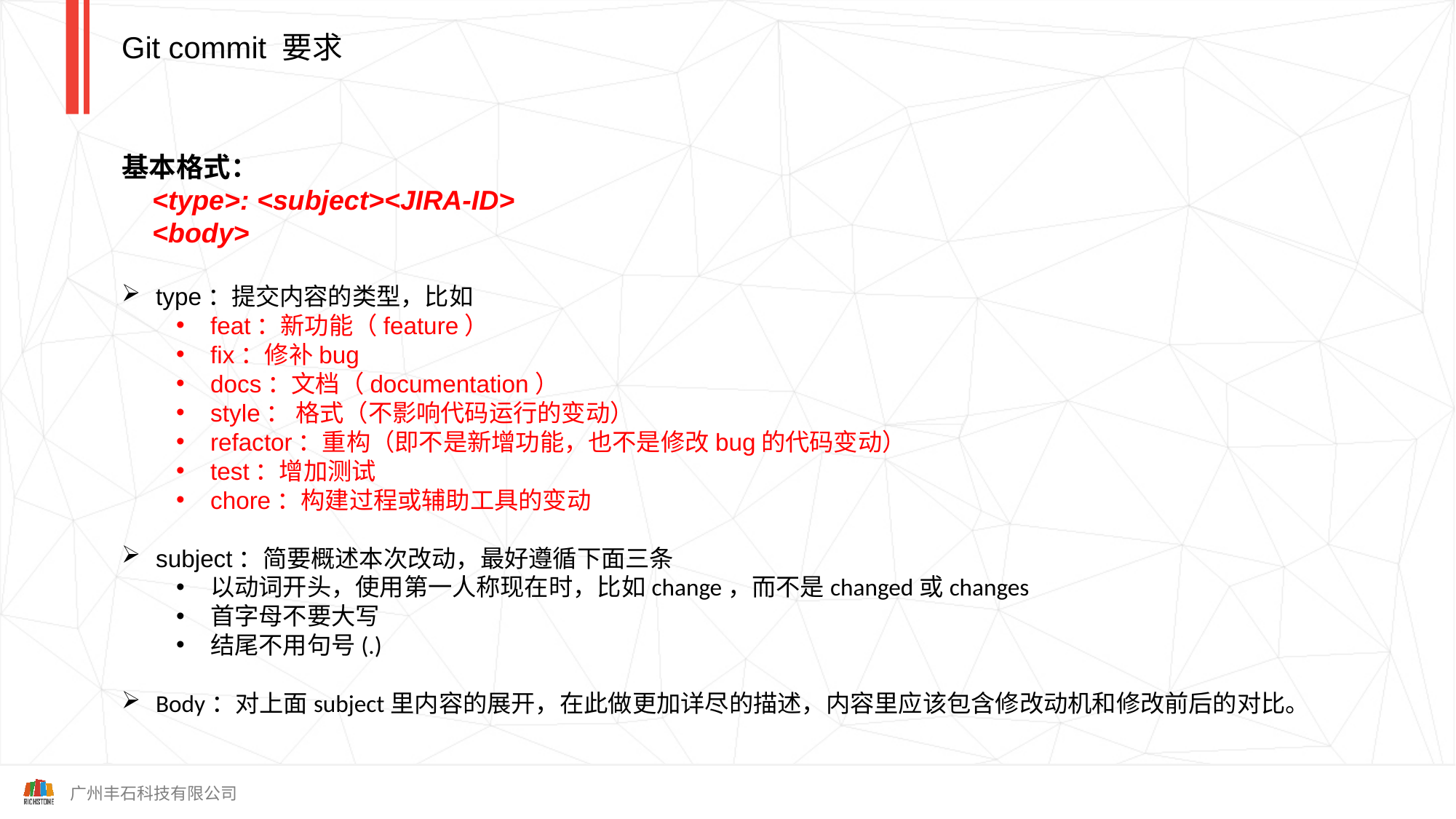

Git commit 要求

基本格式：
    <type>: <subject><JIRA-ID>
    <body>

type：提交内容的类型，比如
feat：新功能（feature）
fix：修补bug
docs：文档（documentation）
style： 格式（不影响代码运行的变动）
refactor：重构（即不是新增功能，也不是修改bug的代码变动）
test：增加测试
chore：构建过程或辅助工具的变动

subject：简要概述本次改动，最好遵循下面三条
以动词开头，使用第一人称现在时，比如change，而不是changed或changes
首字母不要大写
结尾不用句号(.)

Body：对上面subject里内容的展开，在此做更加详尽的描述，内容里应该包含修改动机和修改前后的对比。